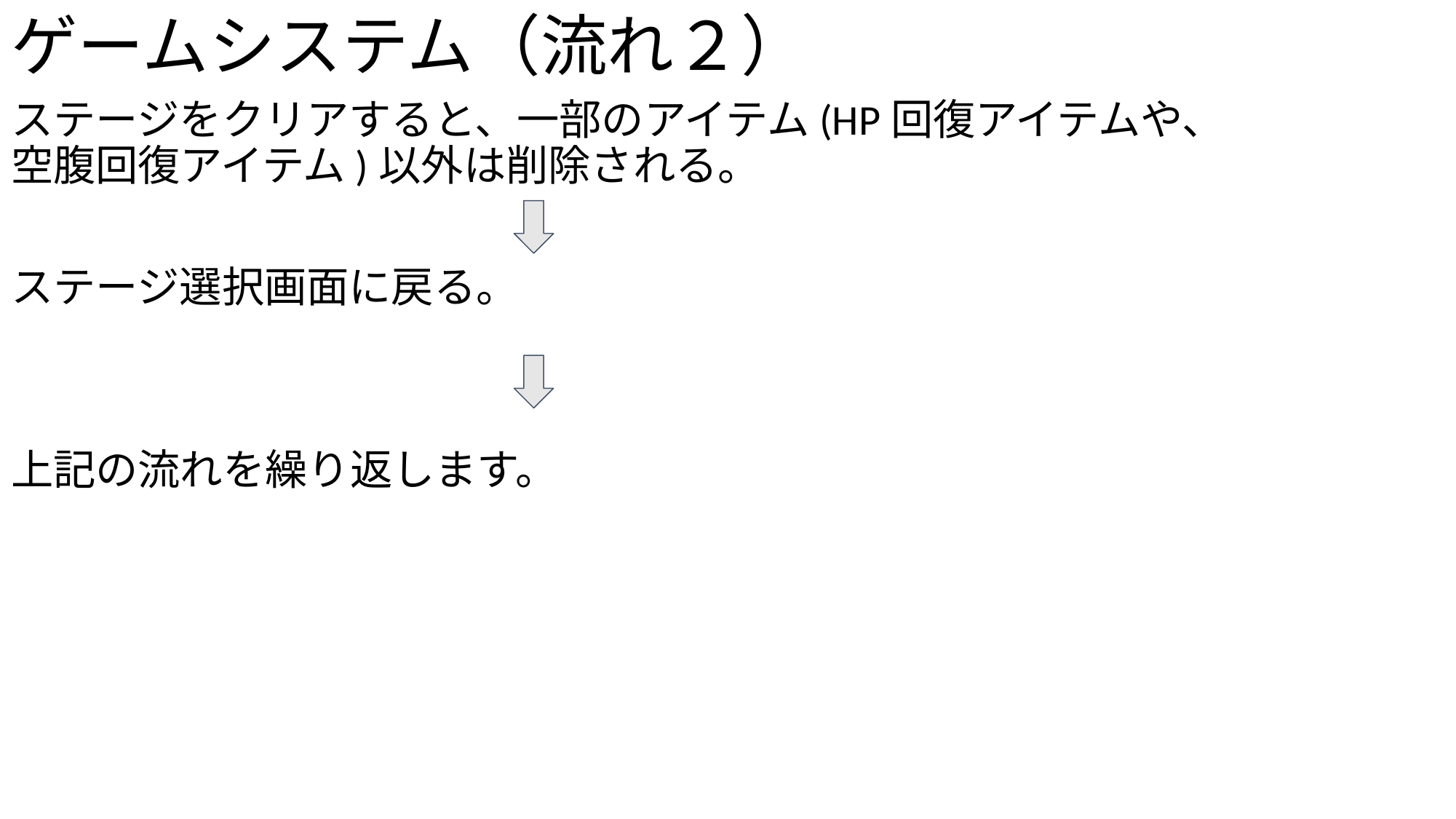

# ゲームシステム（流れ２）
ステージをクリアすると、一部のアイテム(HP回復アイテムや、空腹回復アイテム)以外は削除される。

ステージ選択画面に戻る。

上記の流れを繰り返します。